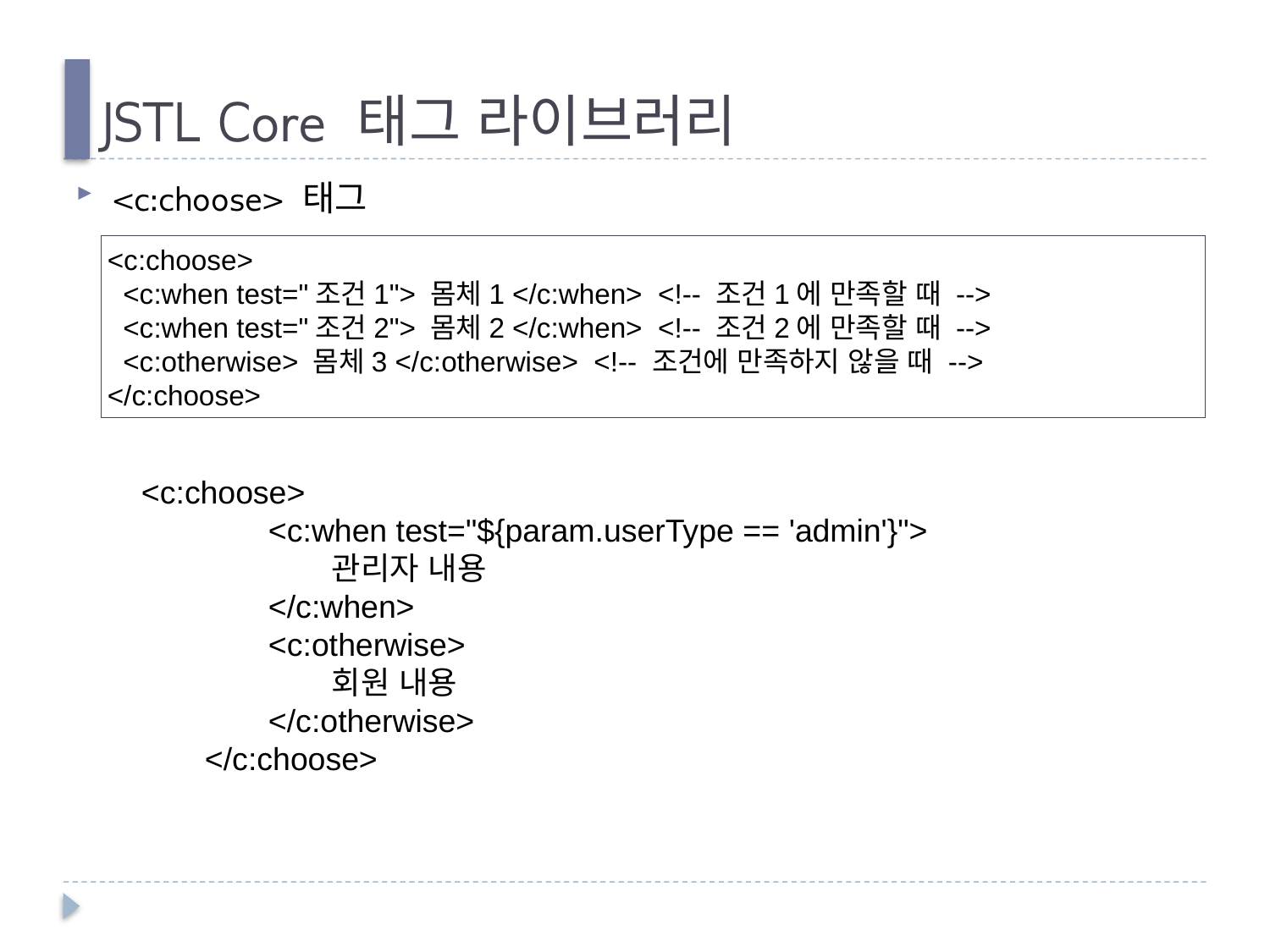

# JSTL Core 태그 라이브러리
<c:choose> 태그
<c:choose>
  <c:when test="조건1"> 몸체1 </c:when>  <!-- 조건1에 만족할 때 -->
  <c:when test="조건2"> 몸체2 </c:when>  <!-- 조건2에 만족할 때 -->
  <c:otherwise> 몸체3 </c:otherwise>  <!-- 조건에 만족하지 않을 때 -->
</c:choose>
<c:choose>
<c:when test="${param.userType == 'admin'}">
	관리자 내용
</c:when>
<c:otherwise>
    	회원 내용
</c:otherwise>
</c:choose>